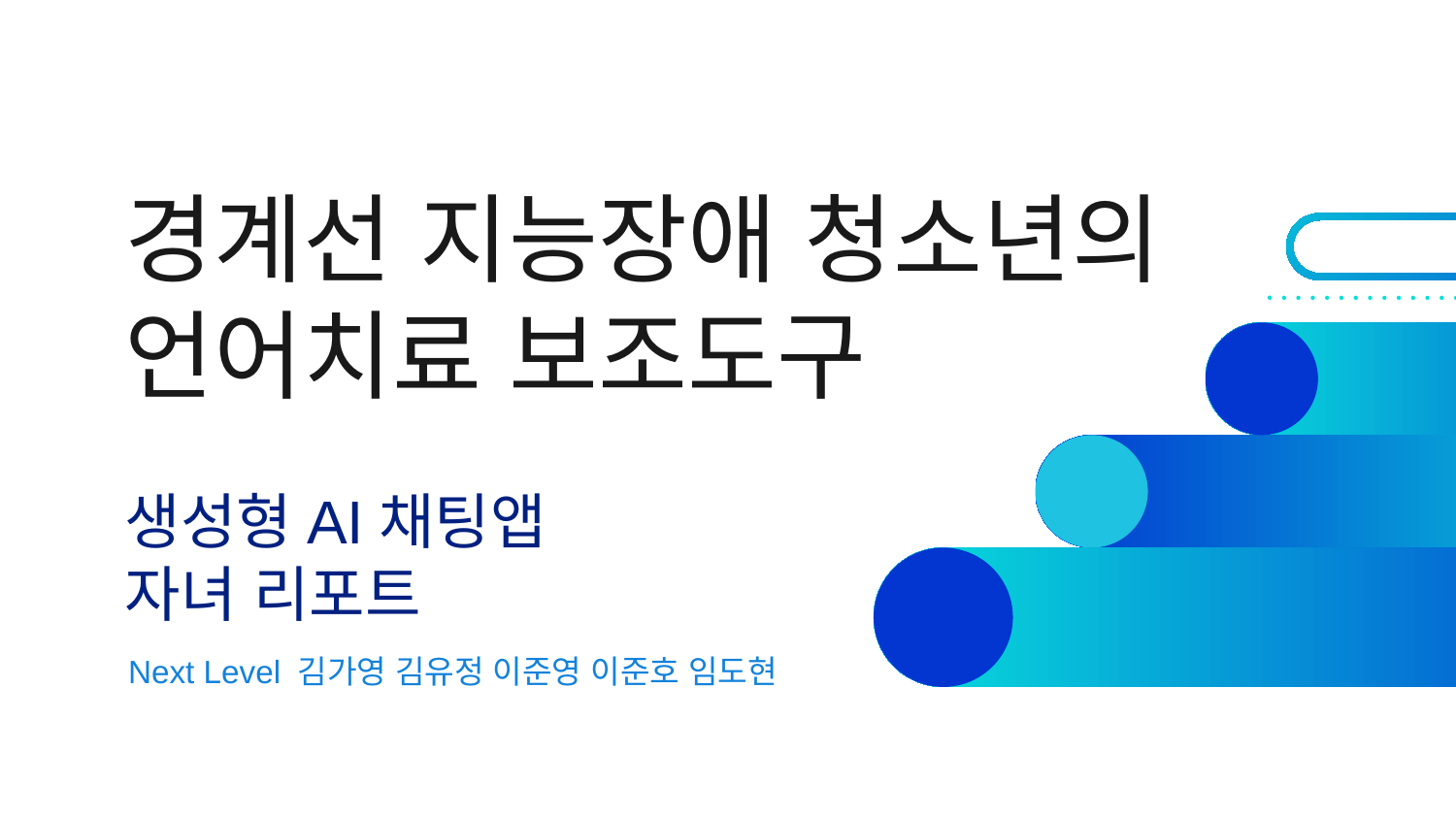

# 경계선 지능장애 청소년의 언어치료 보조도구 생성형AI채팅앱 자녀 리포트

Next Level 김가영 김유정 이준영 이준호 임도현